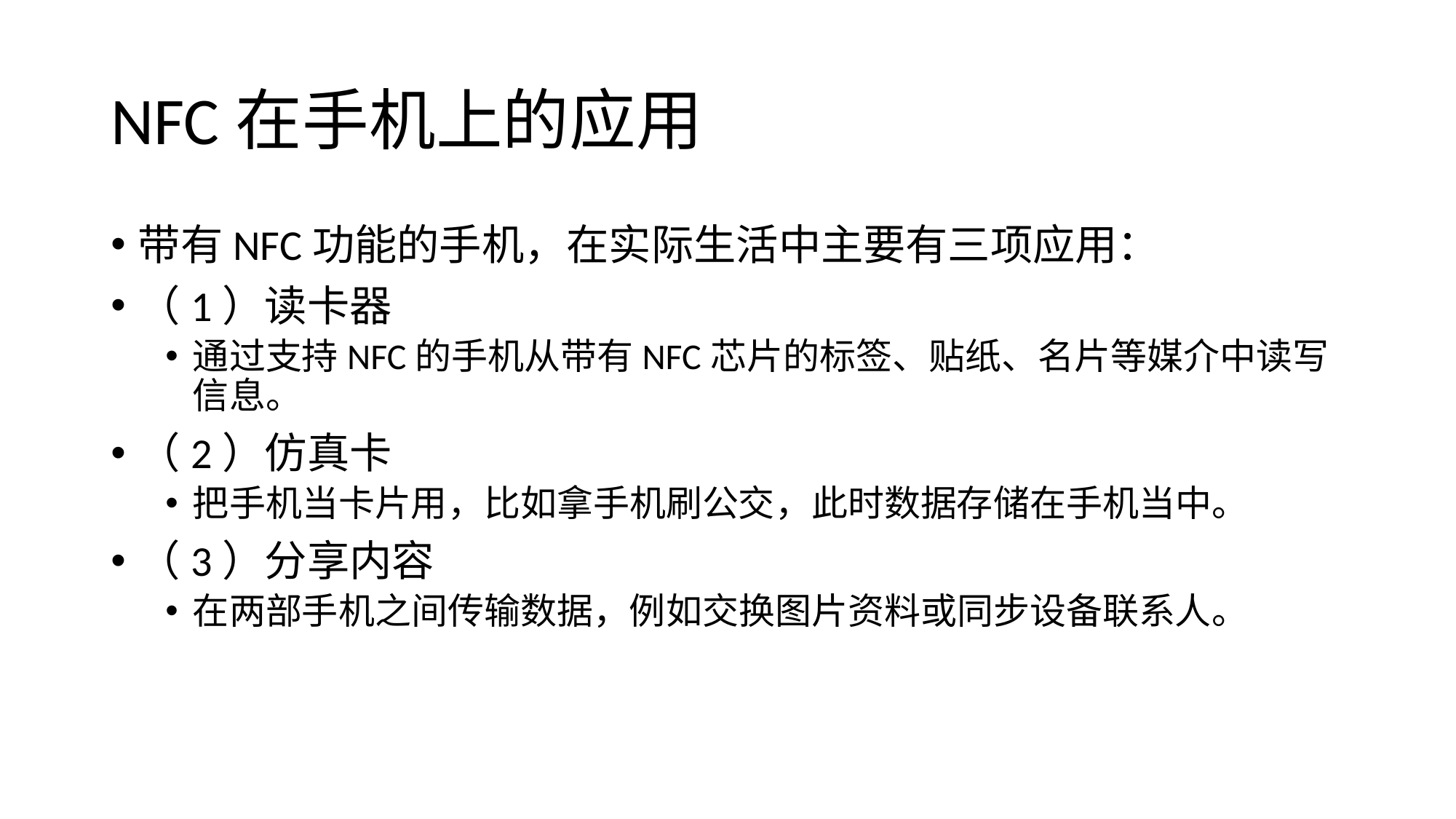

# NFC在手机上的应用
带有NFC功能的手机，在实际生活中主要有三项应用：
（1）读卡器
通过支持NFC的手机从带有NFC芯片的标签、贴纸、名片等媒介中读写信息。
（2）仿真卡
把手机当卡片用，比如拿手机刷公交，此时数据存储在手机当中。
（3）分享内容
在两部手机之间传输数据，例如交换图片资料或同步设备联系人。